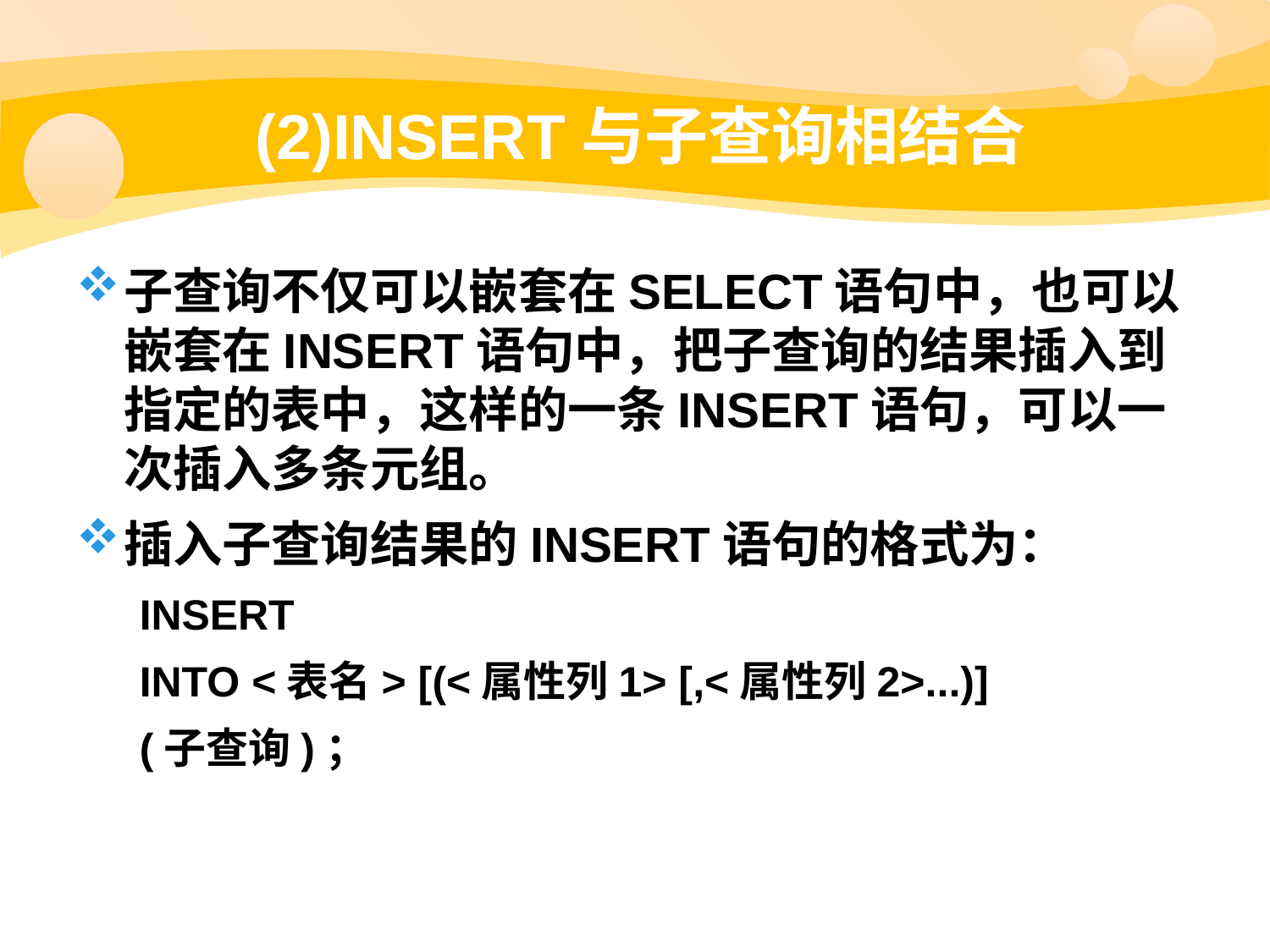

# (2)INSERT与子查询相结合
子查询不仅可以嵌套在SELECT语句中，也可以嵌套在INSERT语句中，把子查询的结果插入到指定的表中，这样的一条INSERT语句，可以一次插入多条元组。
插入子查询结果的INSERT语句的格式为：
INSERT
INTO <表名> [(<属性列1> [,<属性列2>...)]
(子查询)；